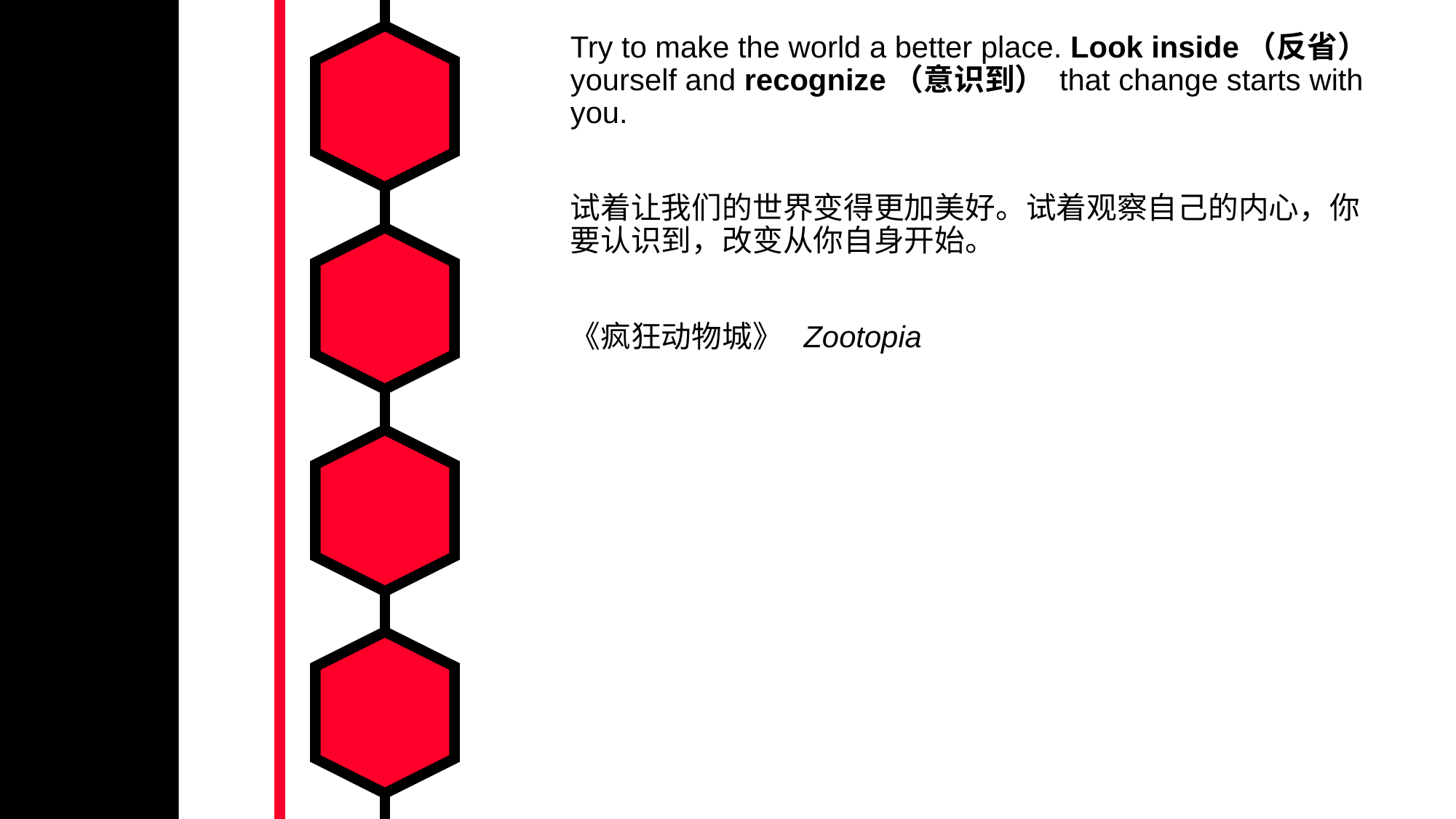

#
Try to make the world a better place. Look inside（反省） yourself and recognize（意识到） that change starts with you.

试着让我们的世界变得更加美好。试着观察自己的内心，你要认识到，改变从你自身开始。

《疯狂动物城》  Zootopia